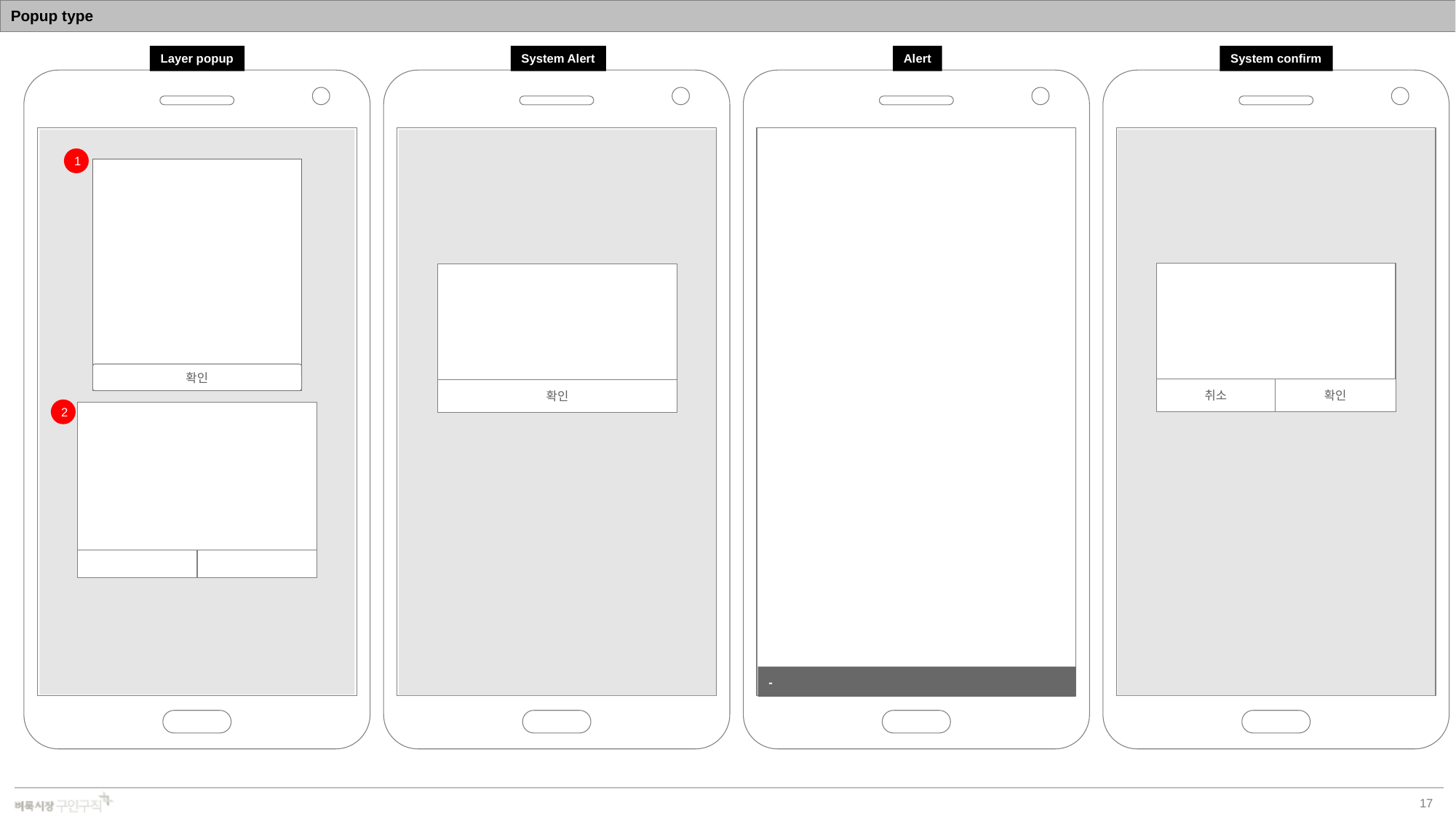

# Popup type
Layer popup
System Alert
Alert
System confirm

1

확인

확인
취소

확인
2

-